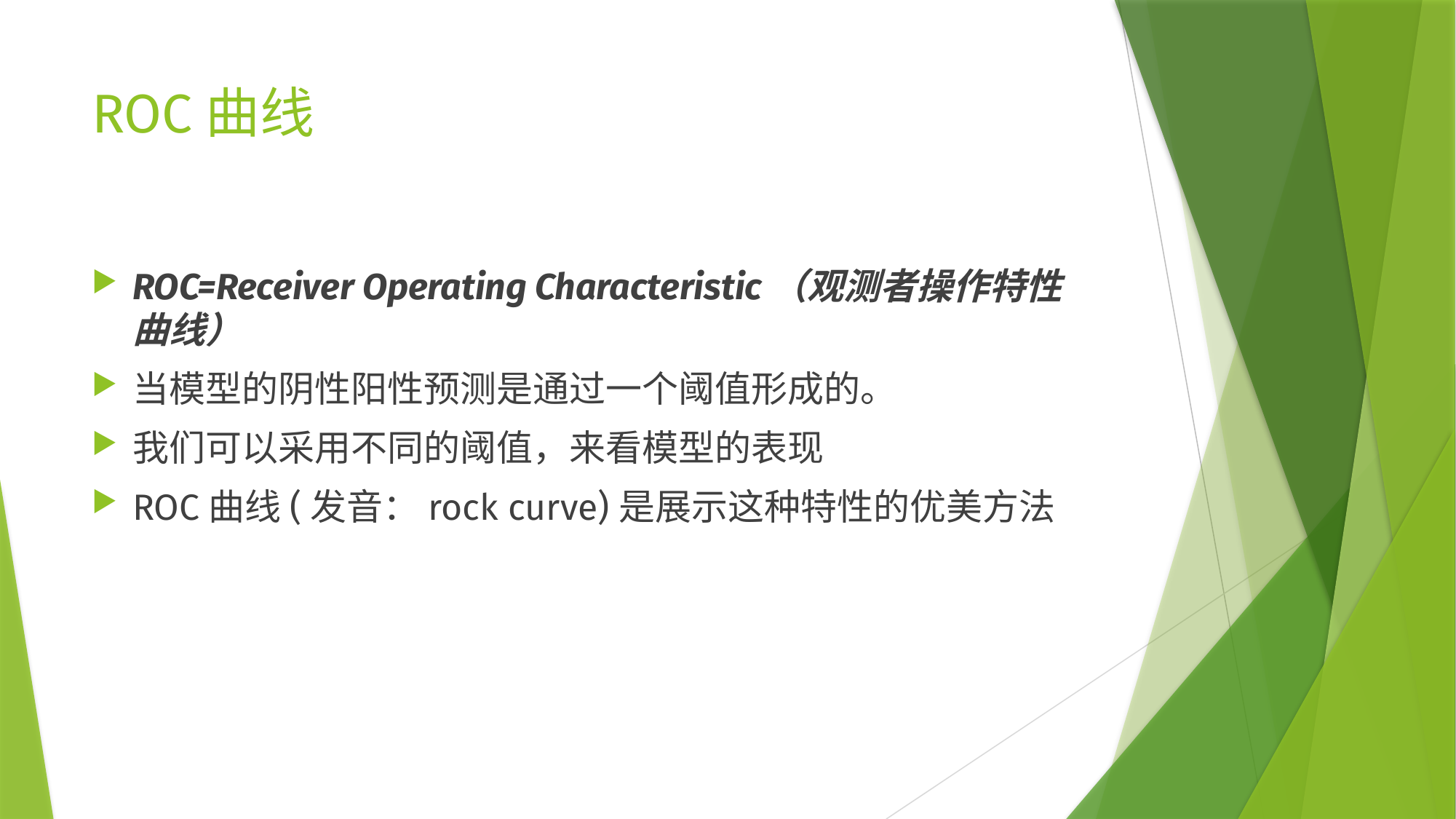

# ROC曲线
ROC=Receiver Operating Characteristic（观测者操作特性曲线）
当模型的阴性阳性预测是通过一个阈值形成的。
我们可以采用不同的阈值，来看模型的表现
ROC曲线(发音：rock curve)是展示这种特性的优美方法